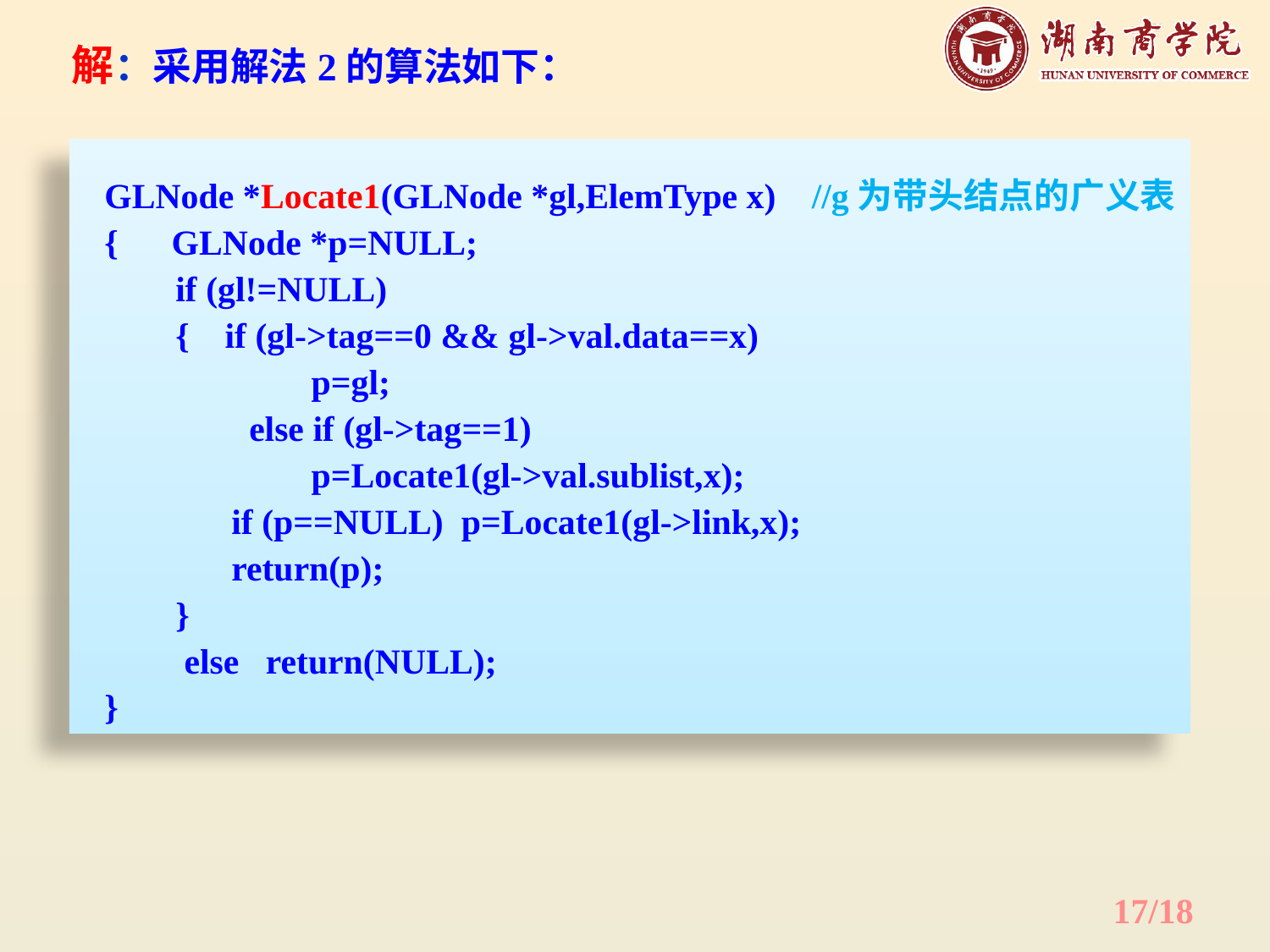

解：采用解法2的算法如下：
GLNode *Locate1(GLNode *gl,ElemType x)    //g为带头结点的广义表
{      GLNode *p=NULL;
        if (gl!=NULL)
        {    if (gl->tag==0 && gl->val.data==x)
	         p=gl;
	  else if (gl->tag==1)
	         p=Locate1(gl->val.sublist,x);
	if (p==NULL)  p=Locate1(gl->link,x);
	return(p);
        }
         else   return(NULL);
}
17/18